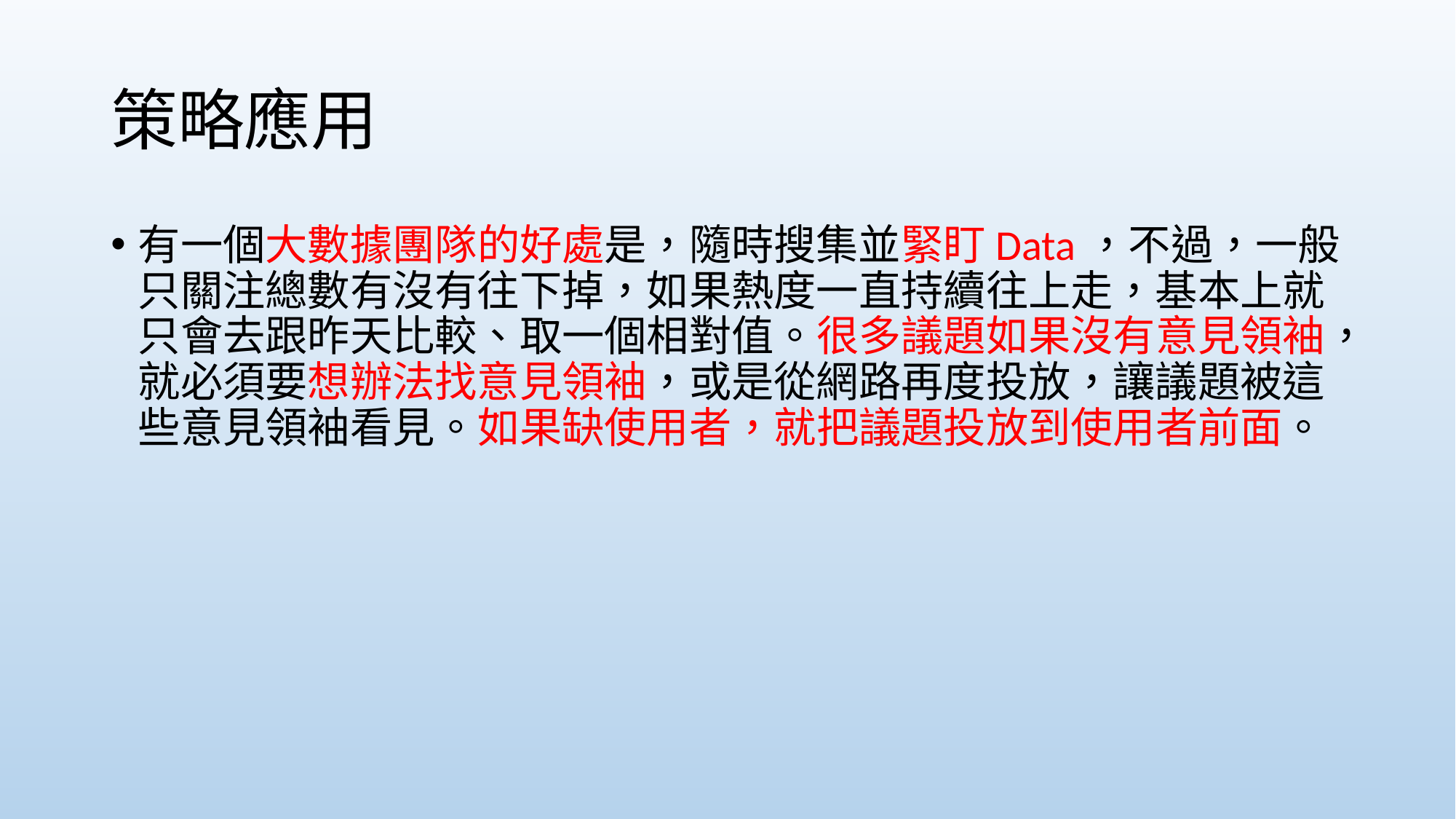

# 策略應用
有一個大數據團隊的好處是，隨時搜集並緊盯Data，不過，一般只關注總數有沒有往下掉，如果熱度一直持續往上走，基本上就只會去跟昨天比較、取一個相對值。很多議題如果沒有意見領袖，就必須要想辦法找意見領袖，或是從網路再度投放，讓議題被這些意見領袖看見。如果缺使用者，就把議題投放到使用者前面。